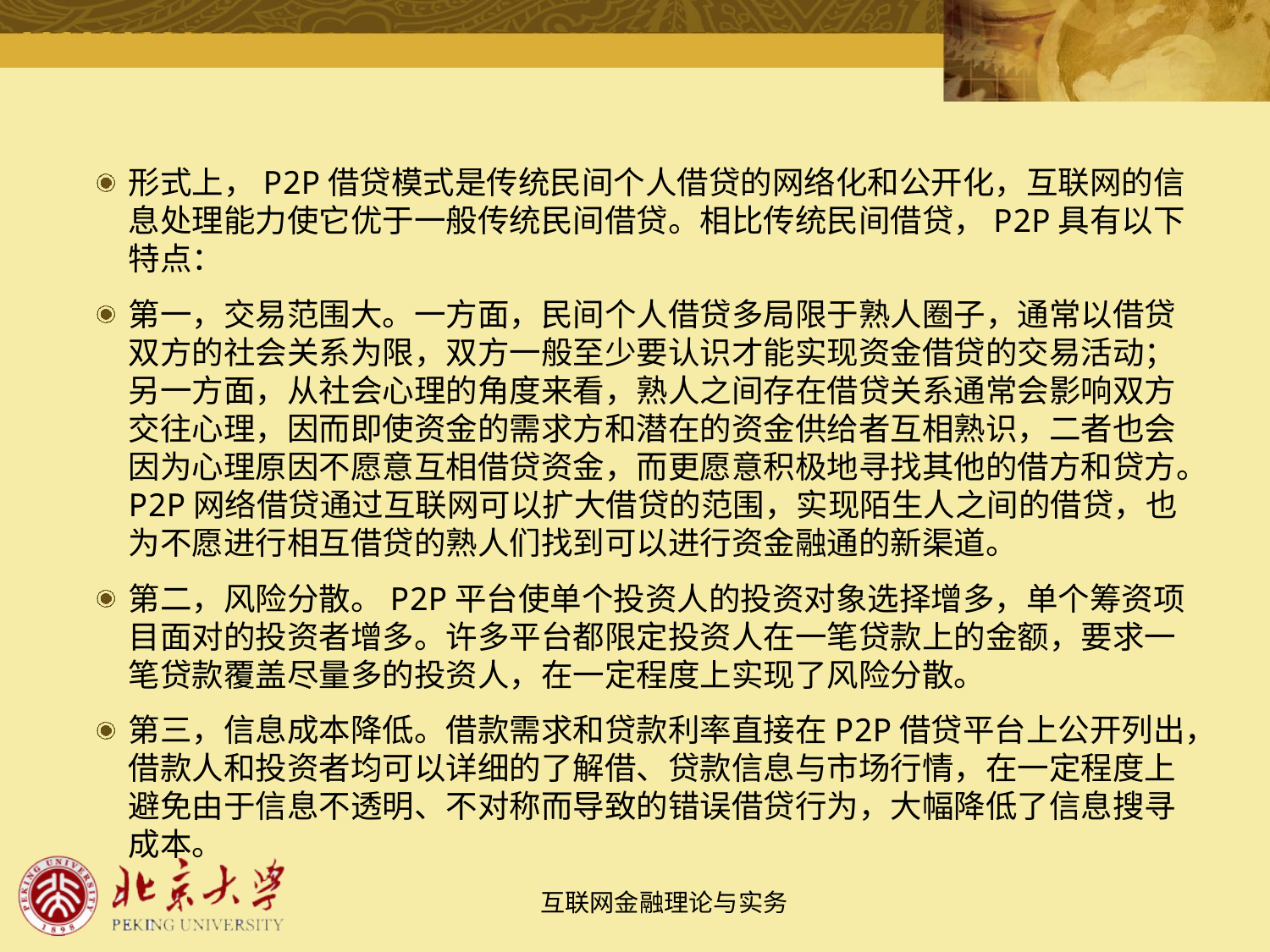

形式上，P2P借贷模式是传统民间个人借贷的网络化和公开化，互联网的信息处理能力使它优于一般传统民间借贷。相比传统民间借贷，P2P具有以下特点：
第一，交易范围大。一方面，民间个人借贷多局限于熟人圈子，通常以借贷双方的社会关系为限，双方一般至少要认识才能实现资金借贷的交易活动；另一方面，从社会心理的角度来看，熟人之间存在借贷关系通常会影响双方交往心理，因而即使资金的需求方和潜在的资金供给者互相熟识，二者也会因为心理原因不愿意互相借贷资金，而更愿意积极地寻找其他的借方和贷方。P2P网络借贷通过互联网可以扩大借贷的范围，实现陌生人之间的借贷，也为不愿进行相互借贷的熟人们找到可以进行资金融通的新渠道。
第二，风险分散。P2P平台使单个投资人的投资对象选择增多，单个筹资项目面对的投资者增多。许多平台都限定投资人在一笔贷款上的金额，要求一笔贷款覆盖尽量多的投资人，在一定程度上实现了风险分散。
第三，信息成本降低。借款需求和贷款利率直接在P2P借贷平台上公开列出，借款人和投资者均可以详细的了解借、贷款信息与市场行情，在一定程度上避免由于信息不透明、不对称而导致的错误借贷行为，大幅降低了信息搜寻成本。